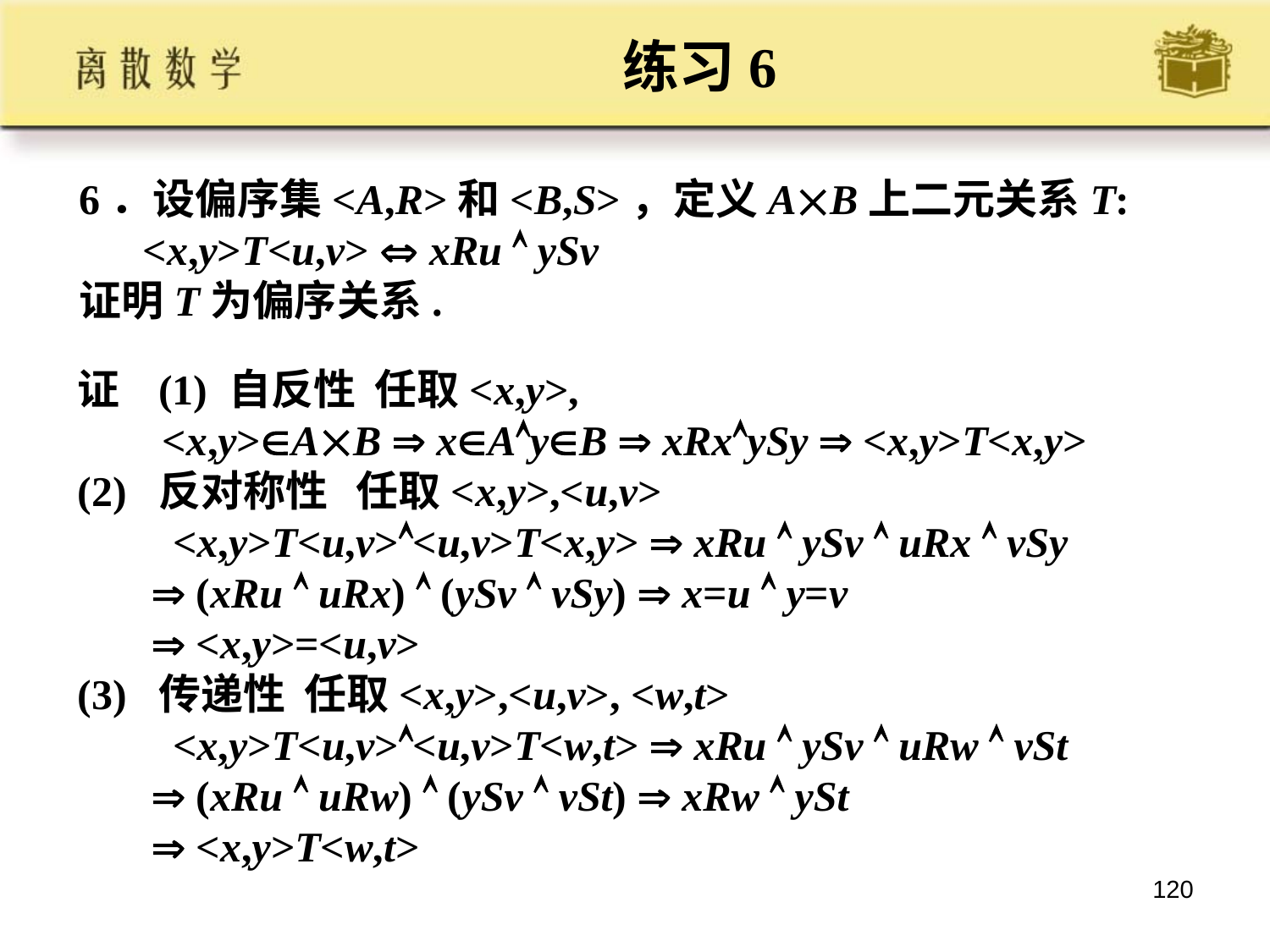

练习6
6．设偏序集<A,R>和<B,S>，定义A×B上二元关系T:
      <x,y>T<u,v> ⇔ xRu ∧ ySv
证明T为偏序关系.

证   (1) 自反性  任取<x,y>,
        <x,y>∈A×B ⇒ x∈A∧y∈B ⇒ xRx∧ySy ⇒ <x,y>T<x,y>
(2)  反对称性   任取<x,y>,<u,v>
         <x,y>T<u,v>∧<u,v>T<x,y> ⇒ xRu ∧ ySv ∧ uRx ∧ vSy
       ⇒ (xRu ∧ uRx) ∧ (ySv ∧ vSy) ⇒ x=u ∧ y=v
       ⇒ <x,y>=<u,v>
(3)  传递性  任取<x,y>,<u,v>, <w,t>
         <x,y>T<u,v>∧<u,v>T<w,t> ⇒ xRu ∧ ySv ∧ uRw ∧ vSt
       ⇒ (xRu ∧ uRw) ∧ (ySv ∧ vSt) ⇒ xRw ∧ ySt
       ⇒ <x,y>T<w,t>
120